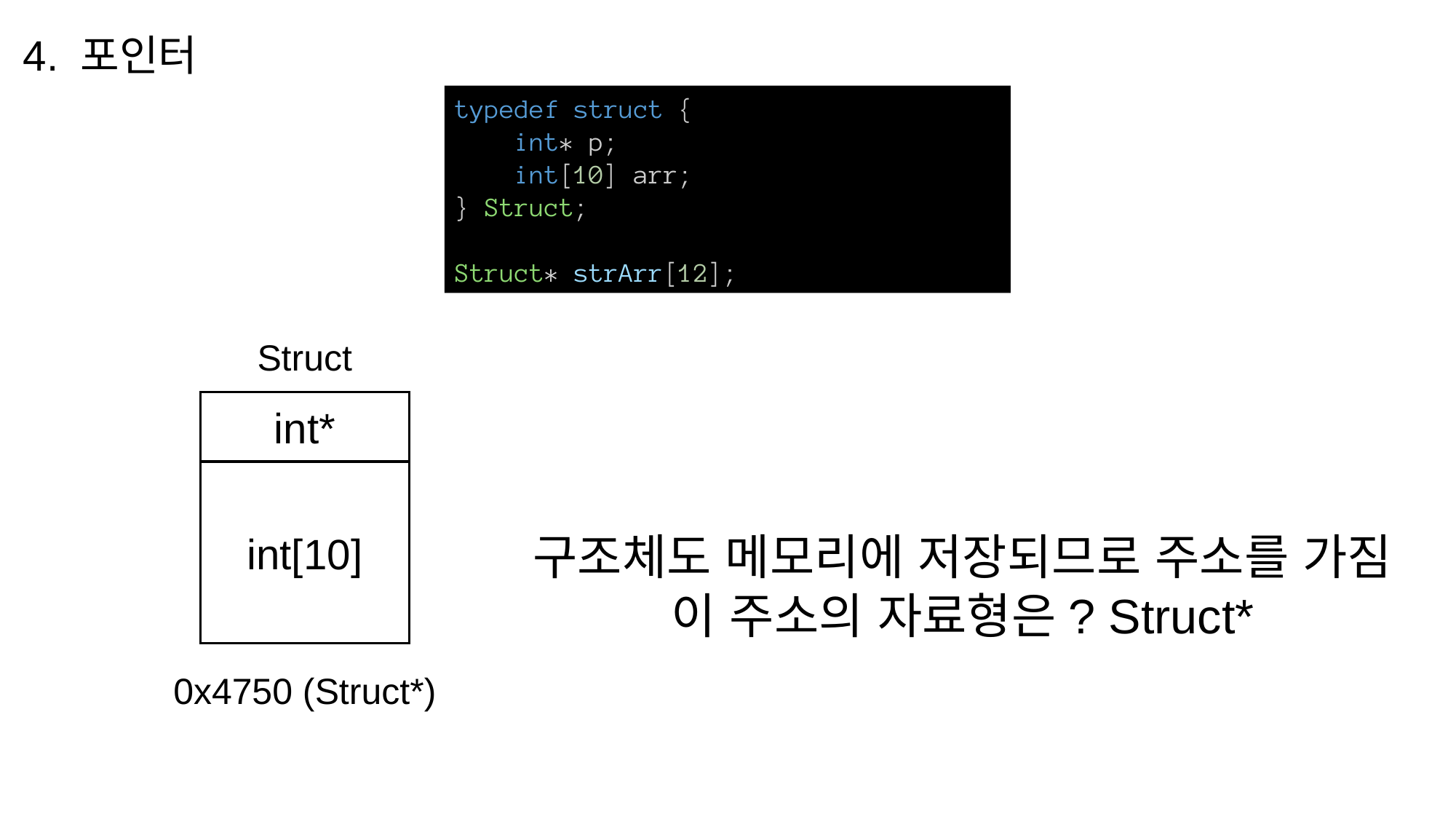

4. 포인터
typedef struct {
    int* p;
    int[10] arr;
} Struct;
Struct* strArr[12];
Struct
int*
int[10]
구조체도 메모리에 저장되므로 주소를 가짐
이 주소의 자료형은? Struct*
0x4750 (Struct*)